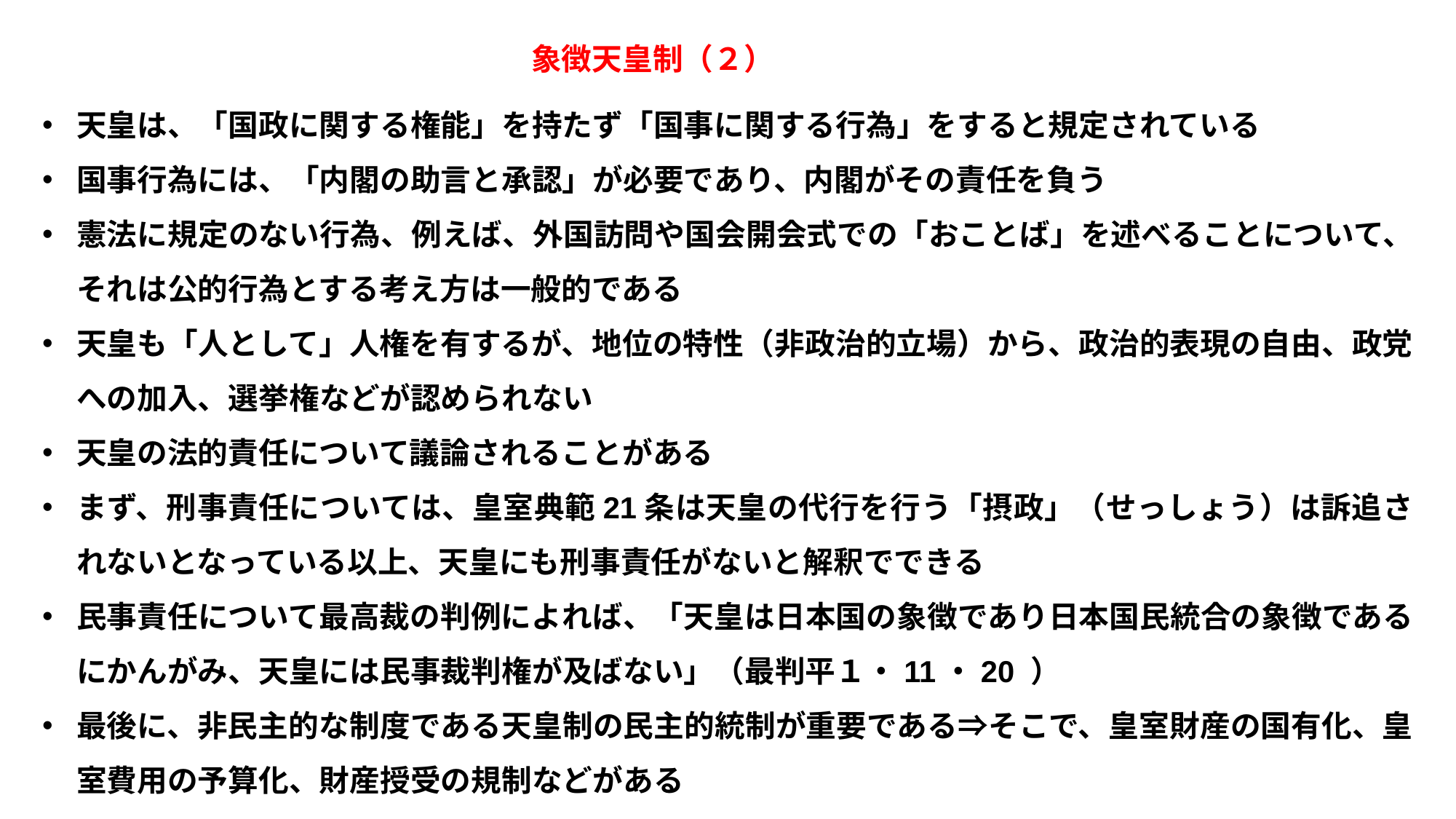

象徴天皇制（２）
天皇は、「国政に関する権能」を持たず「国事に関する行為」をすると規定されている
国事行為には、「内閣の助言と承認」が必要であり、内閣がその責任を負う
憲法に規定のない行為、例えば、外国訪問や国会開会式での「おことば」を述べることについて、それは公的行為とする考え方は一般的である
天皇も「人として」人権を有するが、地位の特性（非政治的立場）から、政治的表現の自由、政党への加入、選挙権などが認められない
天皇の法的責任について議論されることがある
まず、刑事責任については、皇室典範21条は天皇の代行を行う「摂政」（せっしょう）は訴追されないとなっている以上、天皇にも刑事責任がないと解釈でできる
民事責任について最高裁の判例によれば、「天皇は日本国の象徴であり日本国民統合の象徴であるにかんがみ、天皇には民事裁判権が及ばない」（最判平１・11・20 ）
最後に、非民主的な制度である天皇制の民主的統制が重要である⇒そこで、皇室財産の国有化、皇室費用の予算化、財産授受の規制などがある